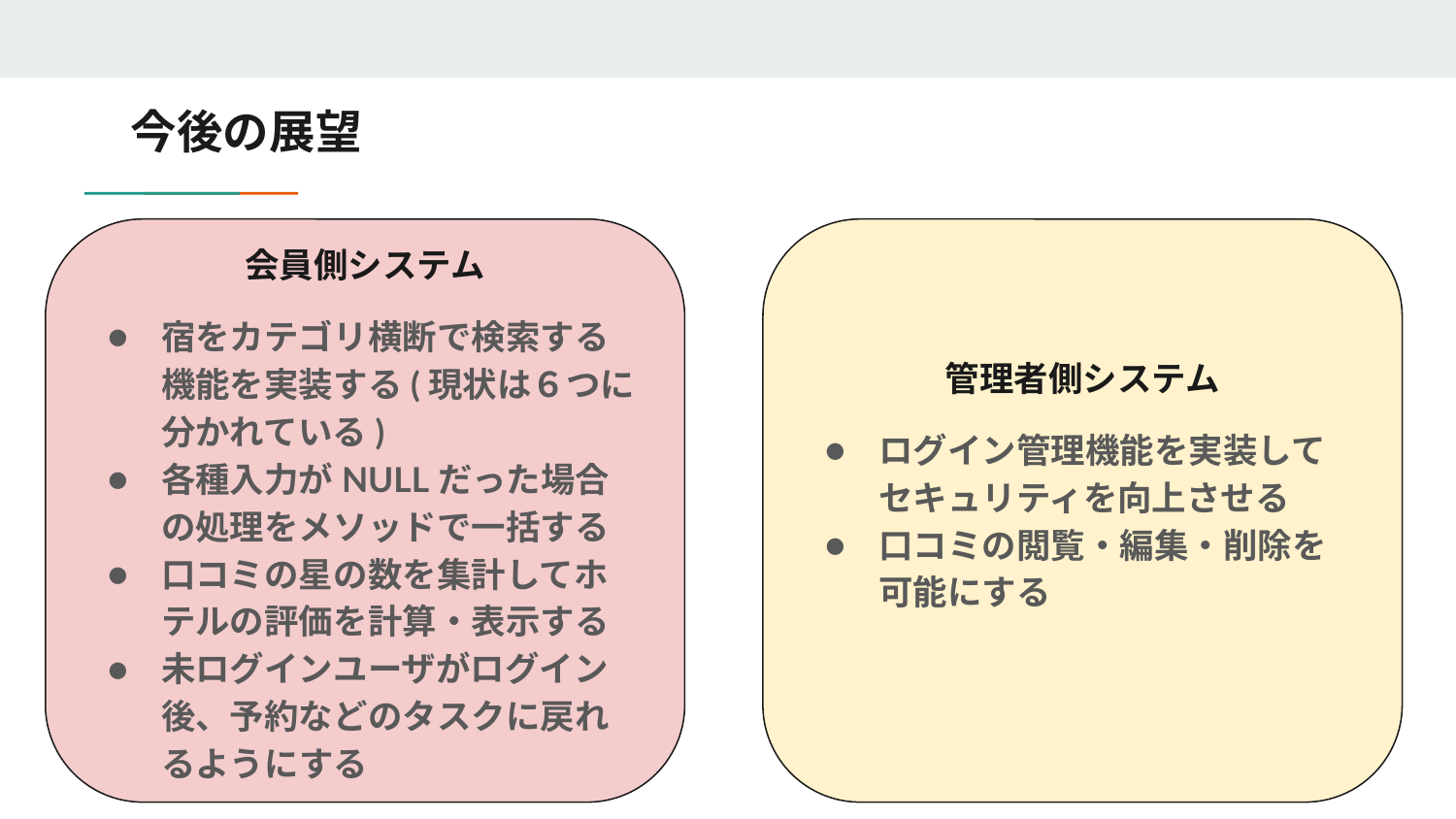

# 今後の展望
会員側システム
宿をカテゴリ横断で検索する機能を実装する(現状は６つに分かれている)
各種入力がNULLだった場合の処理をメソッドで一括する
口コミの星の数を集計してホテルの評価を計算・表示する
未ログインユーザがログイン後、予約などのタスクに戻れるようにする
管理者側システム
ログイン管理機能を実装してセキュリティを向上させる
口コミの閲覧・編集・削除を可能にする